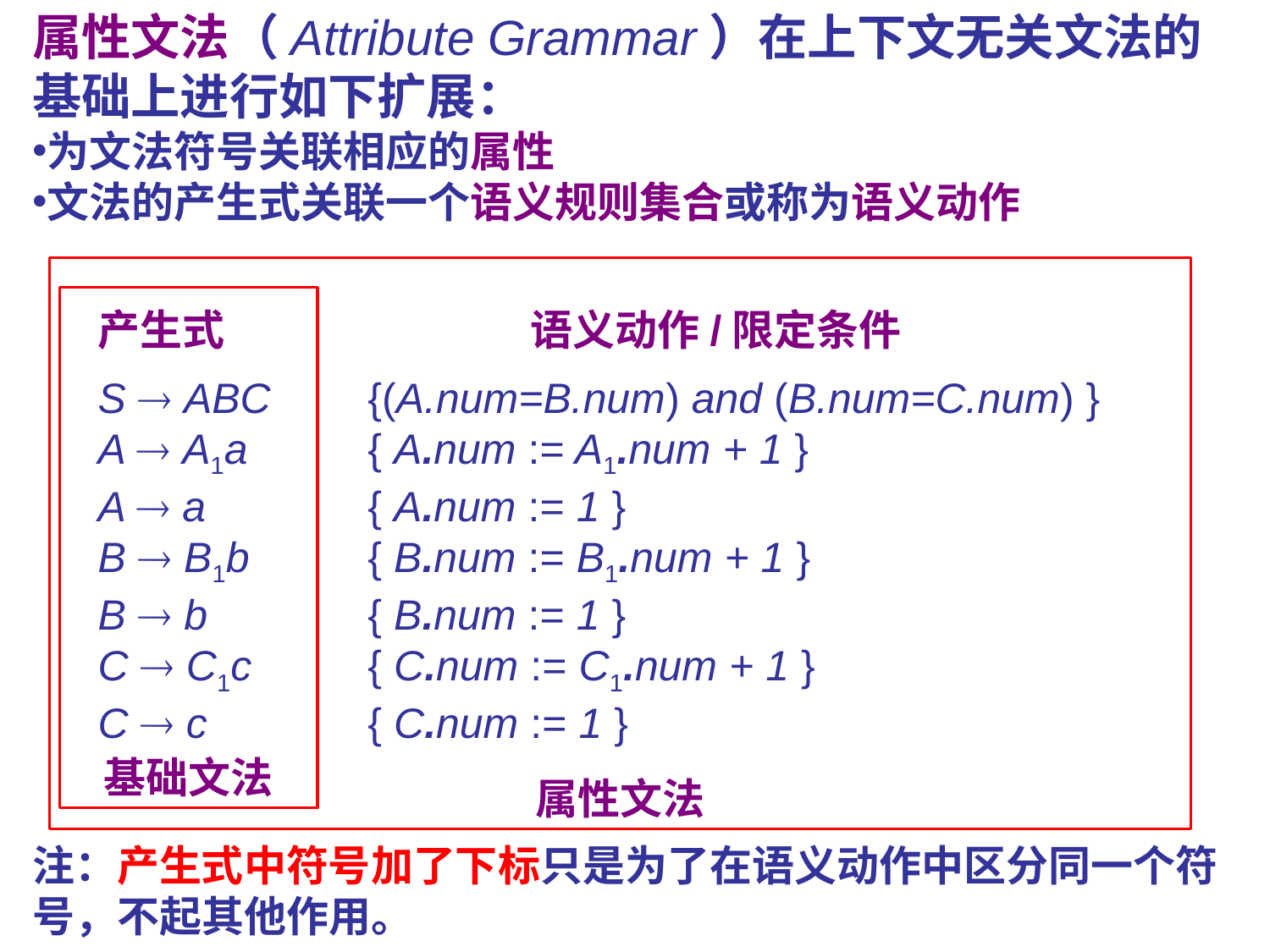

属性文法（Attribute Grammar）在上下文无关文法的基础上进行如下扩展：
为文法符号关联相应的属性
文法的产生式关联一个语义规则集合或称为语义动作

属性文法

基础文法
产生式

S → ABC
A → A1a
A → a
B → B1b
B → b
C → C1c
C → c
                语义动作/限定条件

{(A.num=B.num) and (B.num=C.num) }
{ A.num := A1.num + 1 }
{ A.num := 1 }
{ B.num := B1.num + 1 }
{ B.num := 1 }
{ C.num := C1.num + 1 }
{ C.num := 1 }
注：产生式中符号加了下标只是为了在语义动作中区分同一个符号，不起其他作用。